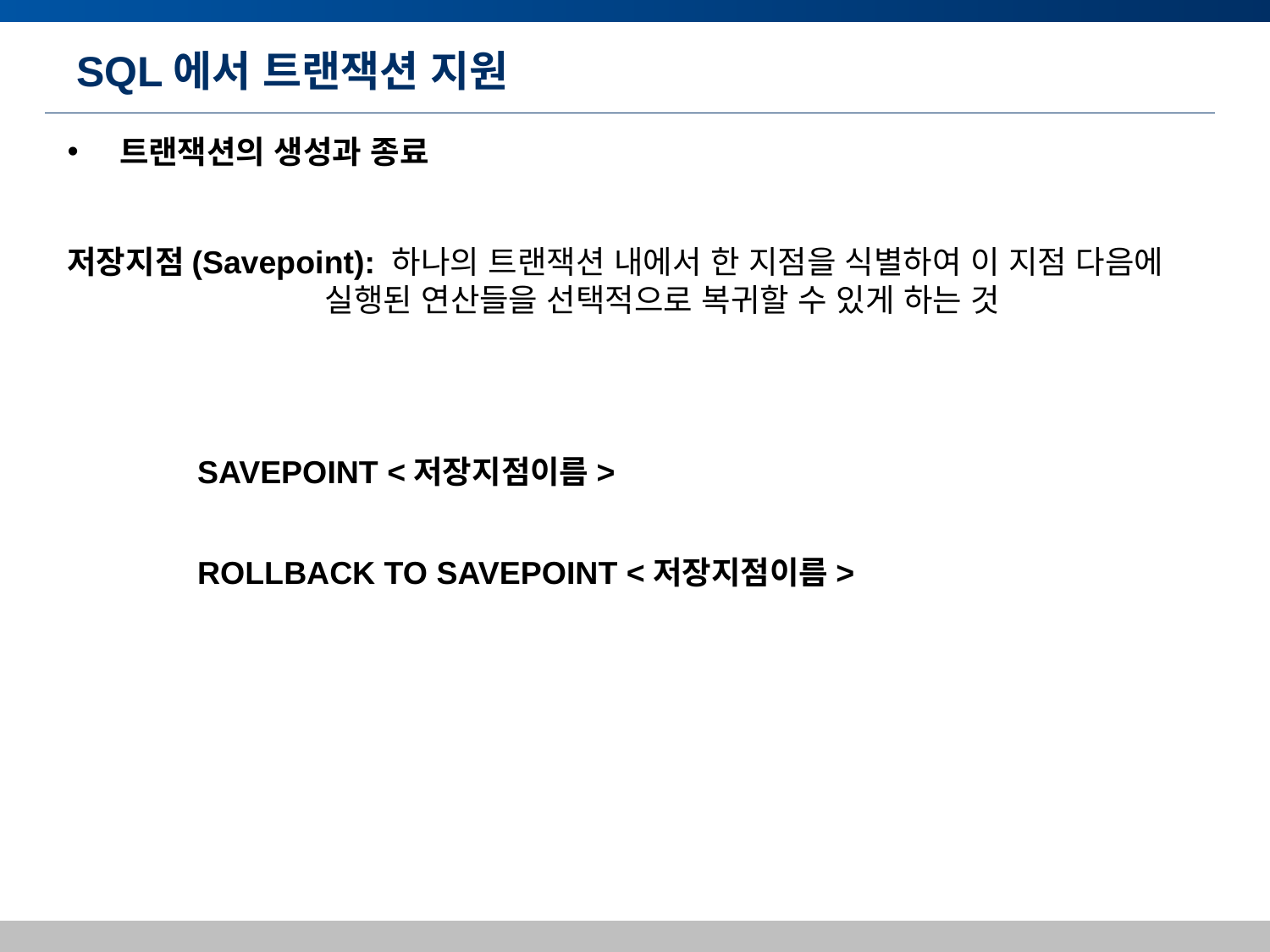

# SQL에서 트랜잭션 지원
  트랜잭션의 생성과 종료
저장지점(Savepoint): 하나의 트랜잭션 내에서 한 지점을 식별하여 이 지점 다음에
                             실행된 연산들을 선택적으로 복귀할 수 있게 하는 것
SAVEPOINT <저장지점이름>
ROLLBACK TO SAVEPOINT <저장지점이름>